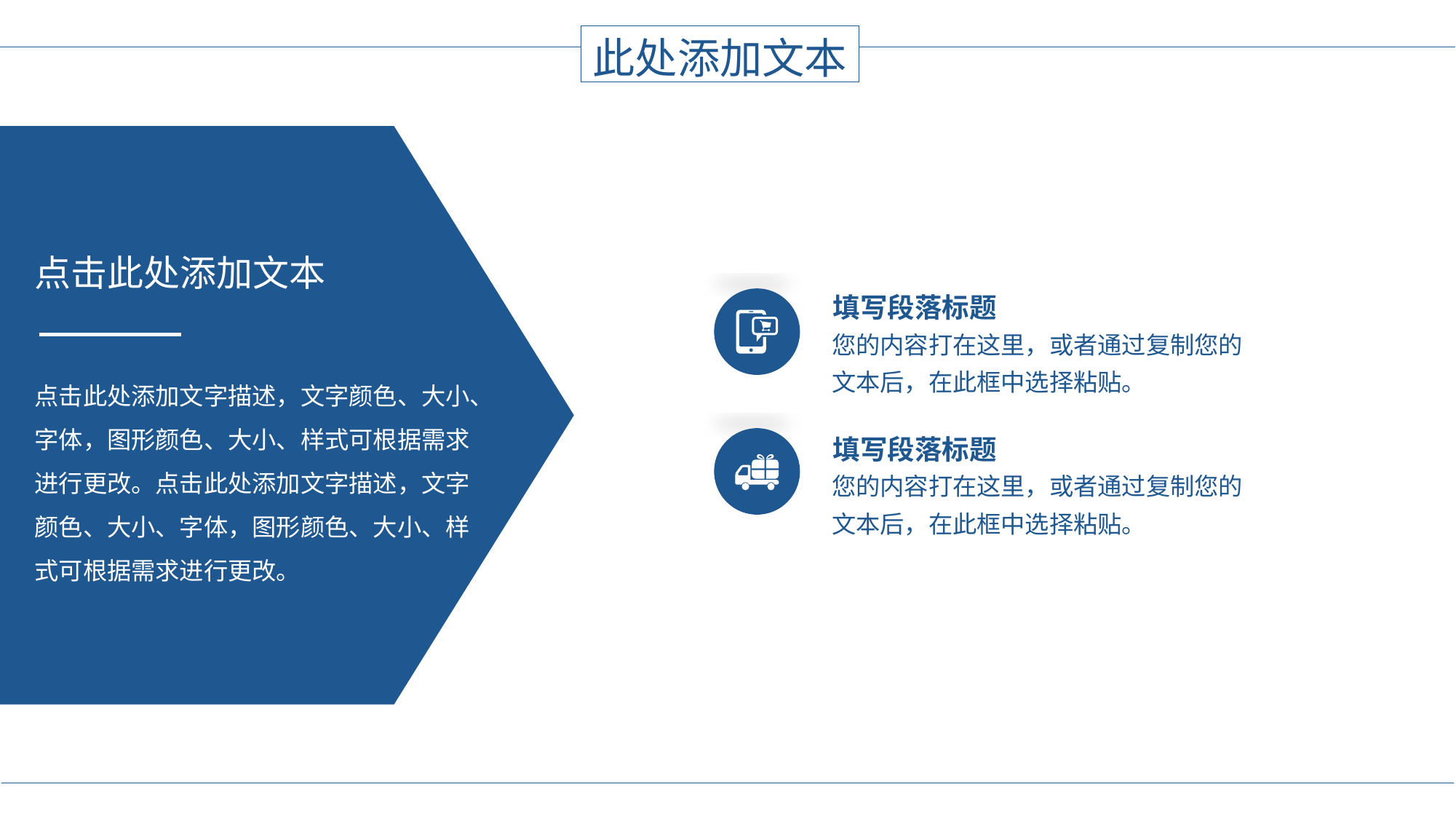

此处添加文本

点击此处添加文本
填写段落标题

您的内容打在这里，或者通过复制您的文本后，在此框中选择粘贴。
点击此处添加文字描述，文字颜色、大小、字体，图形颜色、大小、样式可根据需求进行更改。点击此处添加文字描述，文字颜色、大小、字体，图形颜色、大小、样式可根据需求进行更改。
填写段落标题

您的内容打在这里，或者通过复制您的文本后，在此框中选择粘贴。